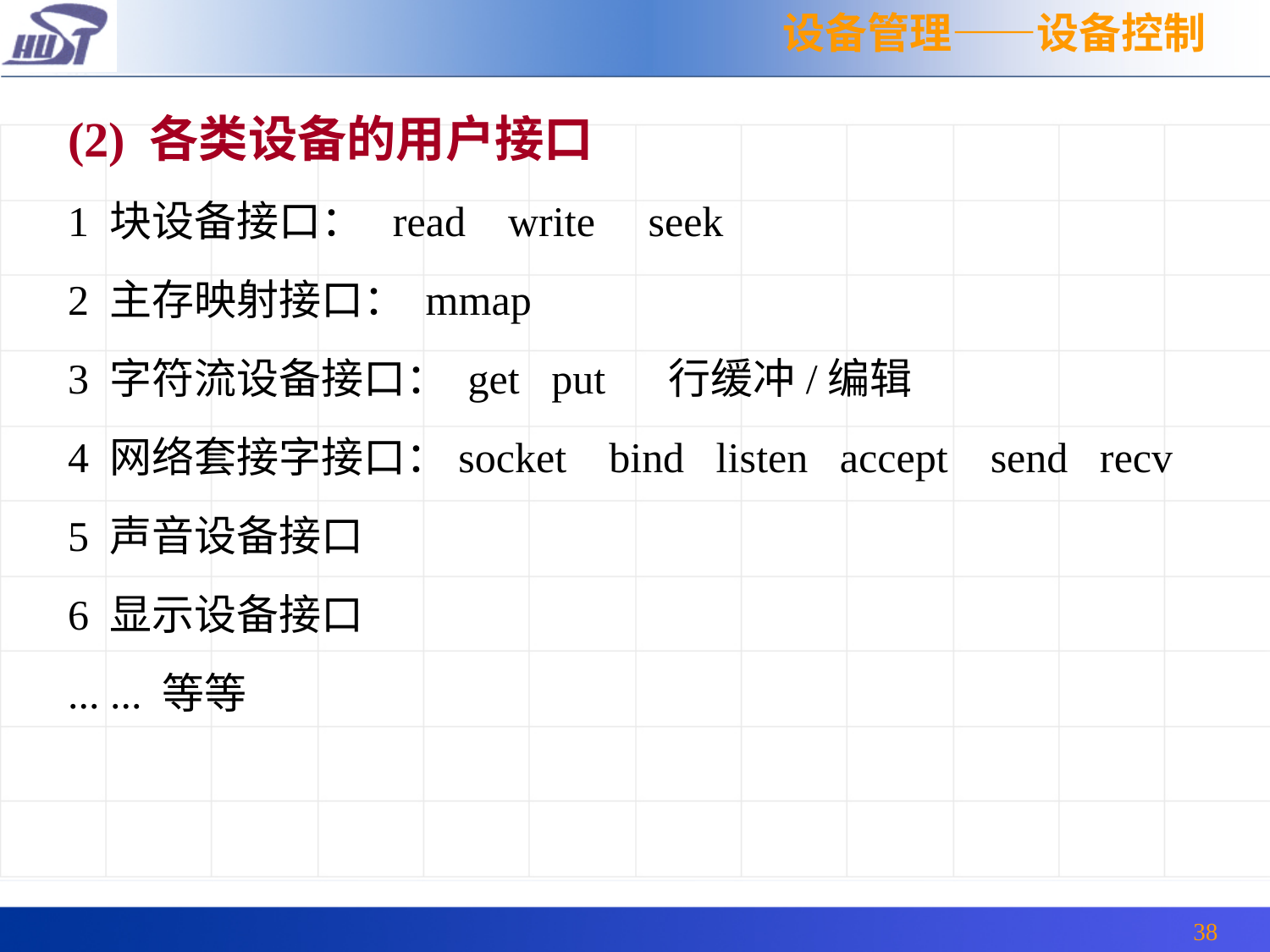

设备管理——设备控制
(2) 各类设备的用户接口
1 块设备接口：  read    write     seek
2 主存映射接口： mmap
3 字符流设备接口： get   put     行缓冲/编辑
4 网络套接字接口：socket    bind   listen   accept    send   recv
5 声音设备接口
6 显示设备接口
... ... 等等
38